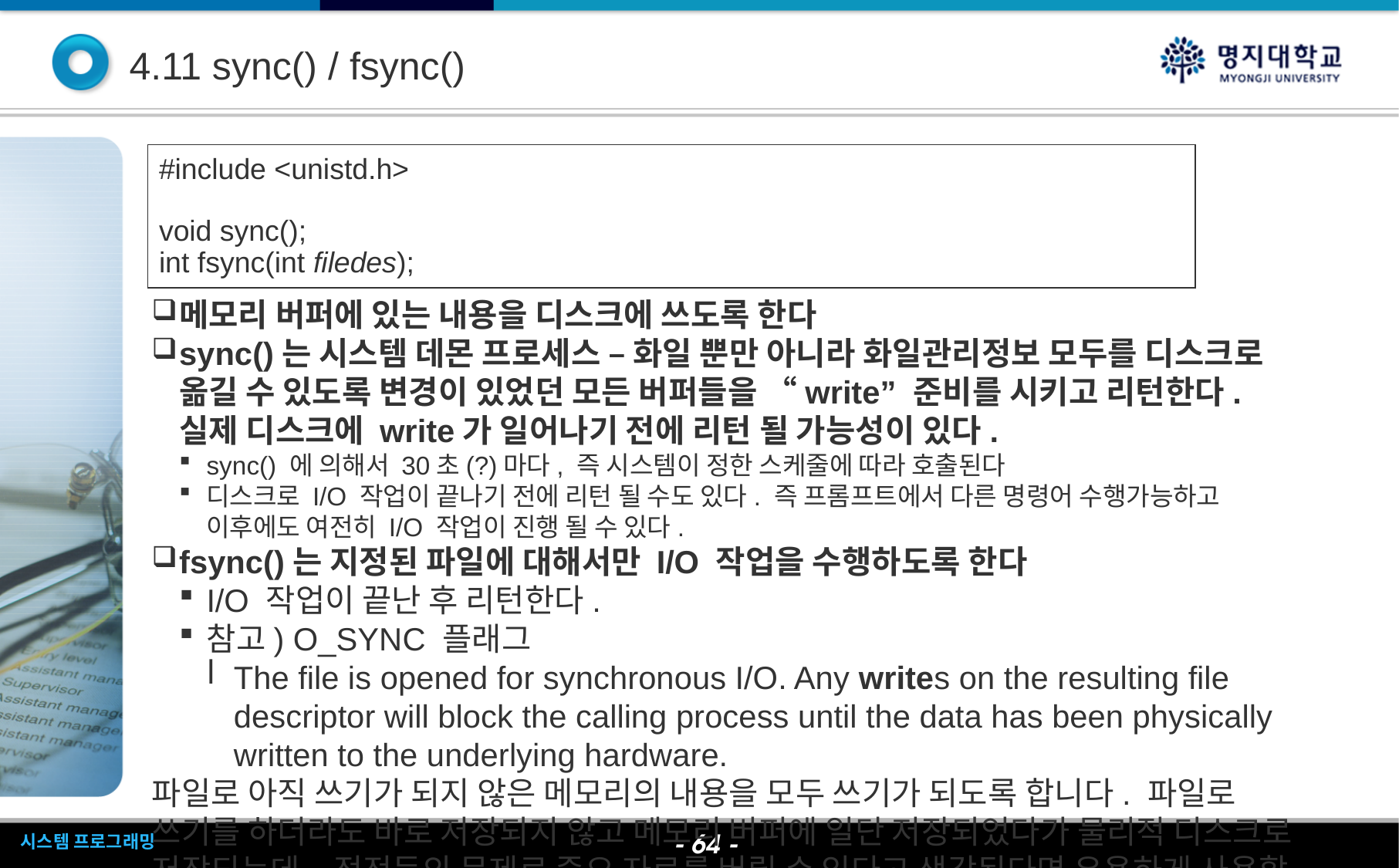

4.11 sync() / fsync()
#include <unistd.h>

void sync();
int fsync(int filedes);
메모리 버퍼에 있는 내용을 디스크에 쓰도록 한다
sync()는 시스템 데몬 프로세스 – 화일 뿐만 아니라 화일관리정보 모두를 디스크로 옮길 수 있도록 변경이 있었던 모든 버퍼들을 “write” 준비를 시키고 리턴한다. 실제 디스크에 write가 일어나기 전에 리턴 될 가능성이 있다.
sync() 에 의해서 30초(?)마다, 즉 시스템이 정한 스케줄에 따라 호출된다
디스크로 I/O 작업이 끝나기 전에 리턴 될 수도 있다. 즉 프롬프트에서 다른 명령어 수행가능하고 이후에도 여전히 I/O 작업이 진행 될 수 있다.
fsync()는 지정된 파일에 대해서만 I/O 작업을 수행하도록 한다
I/O 작업이 끝난 후 리턴한다.
참고) O_SYNC 플래그
The file is opened for synchronous I/O. Any writes on the resulting file descriptor will block the calling process until the data has been physically written to the underlying hardware.
파일로 아직 쓰기가 되지 않은 메모리의 내용을 모두 쓰기가 되도록 합니다. 파일로 쓰기를 하더라도 바로 저장되지 않고 메모리 버퍼에 일단 저장되었다가 물리적 디스크로 저장되는데, 정전등의 문제로 중요 자료를 버릴 수 있다고 생각된다면 유용하게 사용할 수 있습니다.
- 64 -